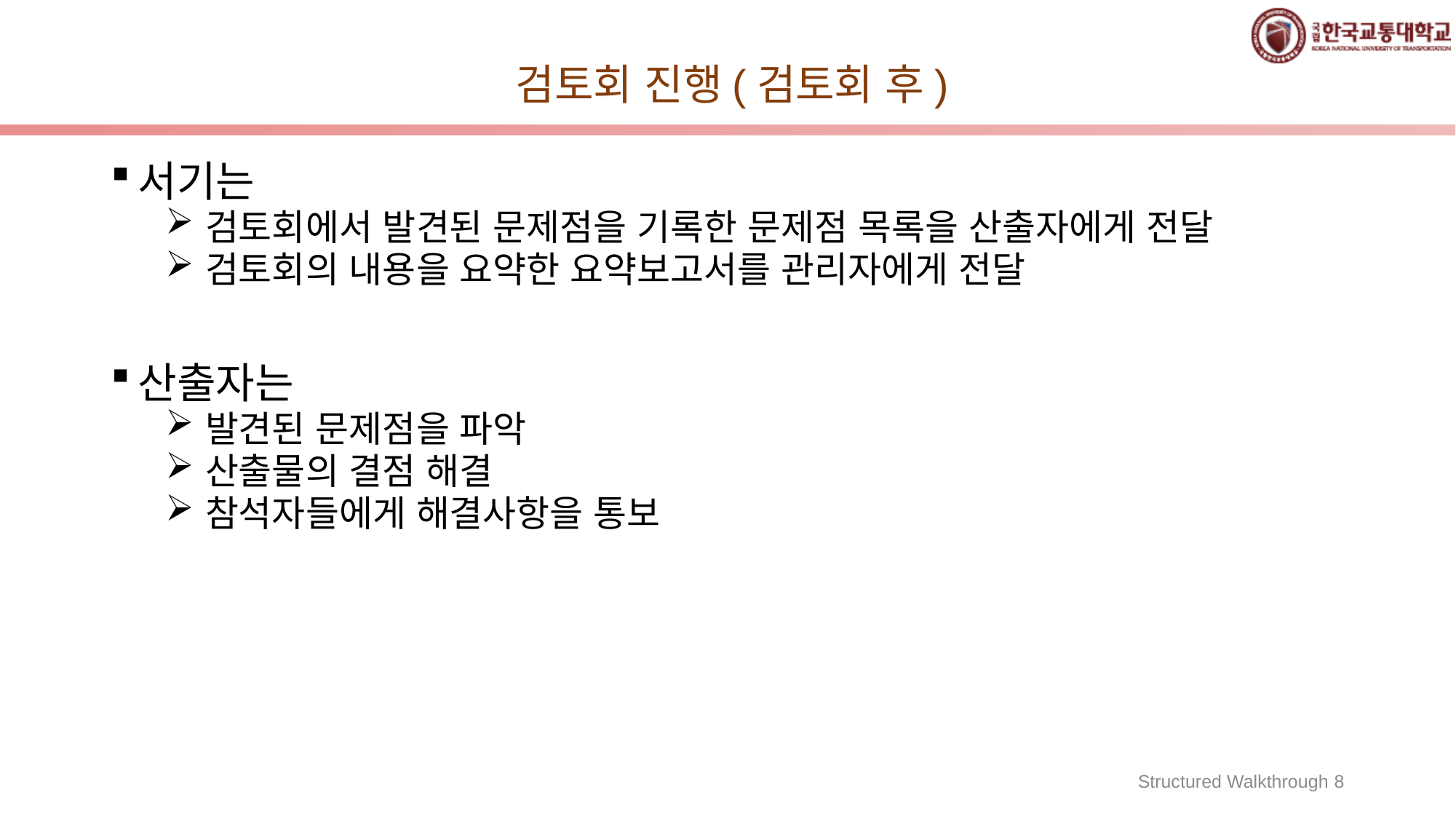

# 검토회 진행(검토회 후)
서기는
검토회에서 발견된 문제점을 기록한 문제점 목록을 산출자에게 전달
검토회의 내용을 요약한 요약보고서를 관리자에게 전달

산출자는
발견된 문제점을 파악
산출물의 결점 해결
참석자들에게 해결사항을 통보
Structured Walkthrough 8